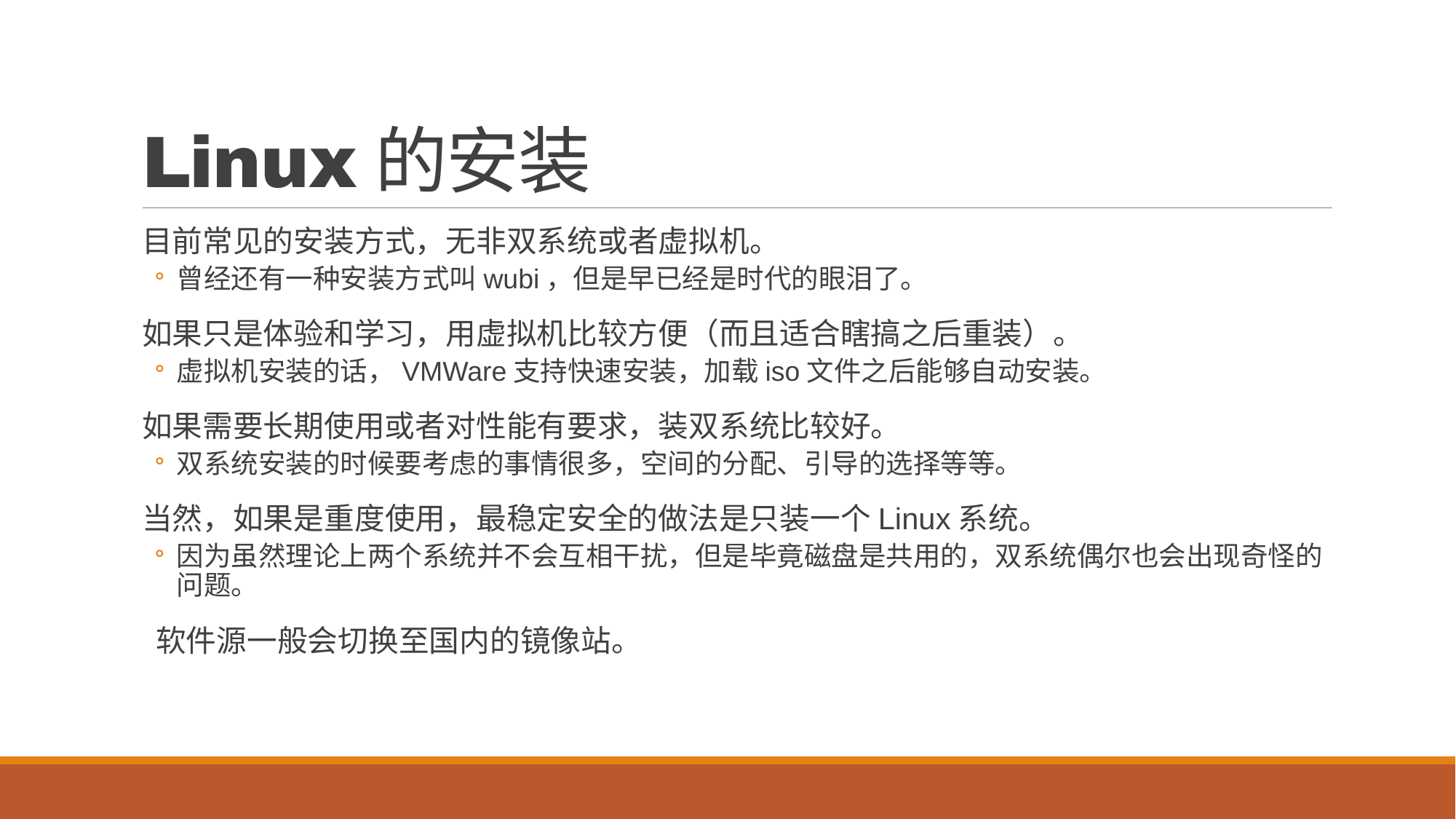

# Linux的安装
目前常见的安装方式，无非双系统或者虚拟机。
曾经还有一种安装方式叫wubi，但是早已经是时代的眼泪了。
如果只是体验和学习，用虚拟机比较方便（而且适合瞎搞之后重装）。
虚拟机安装的话，VMWare支持快速安装，加载iso文件之后能够自动安装。
如果需要长期使用或者对性能有要求，装双系统比较好。
双系统安装的时候要考虑的事情很多，空间的分配、引导的选择等等。
当然，如果是重度使用，最稳定安全的做法是只装一个Linux系统。
因为虽然理论上两个系统并不会互相干扰，但是毕竟磁盘是共用的，双系统偶尔也会出现奇怪的问题。
 软件源一般会切换至国内的镜像站。